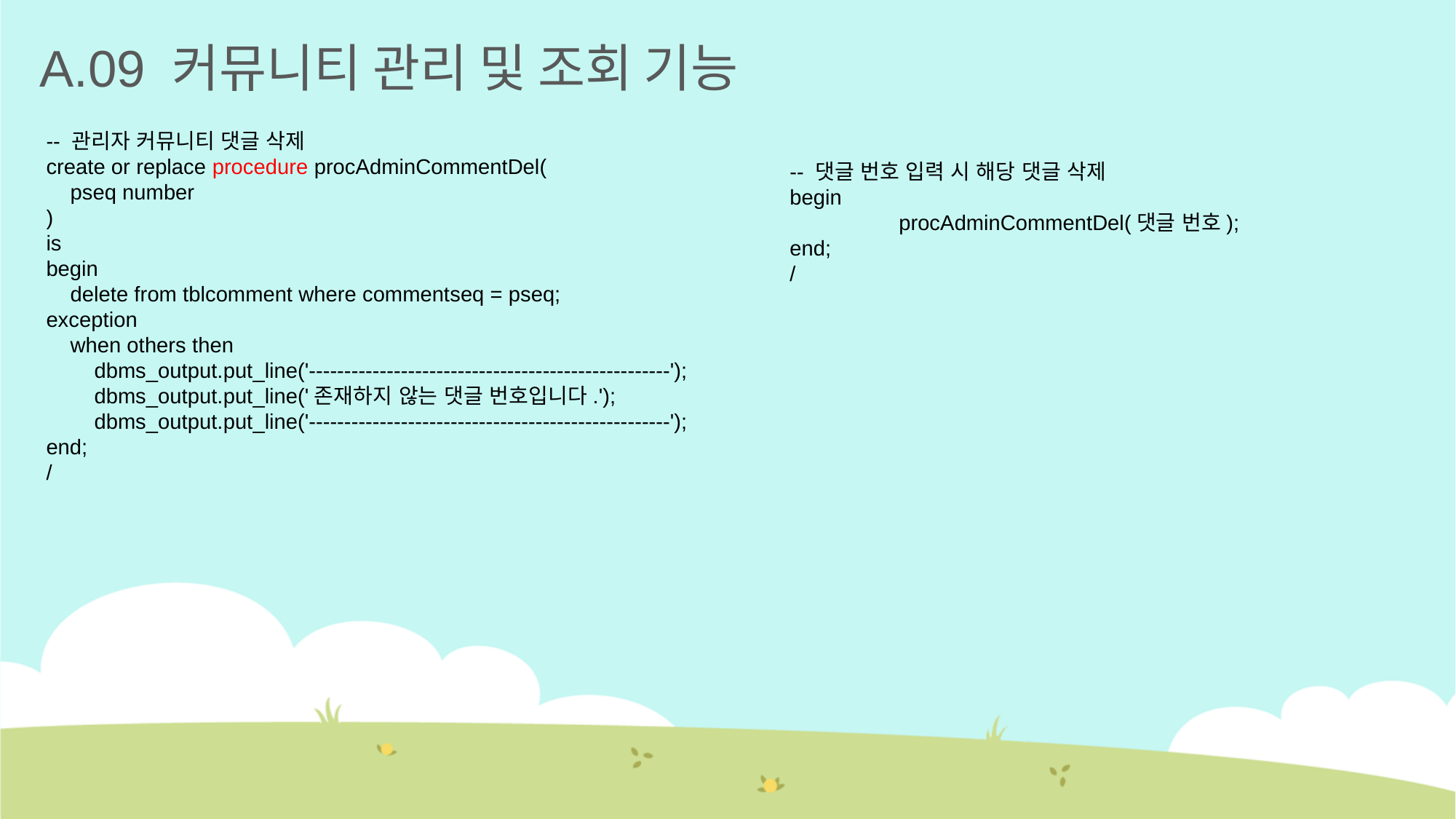

A.09 커뮤니티 관리 및 조회 기능
-- 관리자 커뮤니티 댓글 삭제
create or replace procedure procAdminCommentDel(
    pseq number
)
is
begin
    delete from tblcomment where commentseq = pseq;
exception
    when others then
        dbms_output.put_line('---------------------------------------------------');
        dbms_output.put_line('존재하지 않는 댓글 번호입니다.');
        dbms_output.put_line('---------------------------------------------------');
end;
/

-- 댓글 번호 입력 시 해당 댓글 삭제
begin
	procAdminCommentDel(댓글 번호);
end;
/